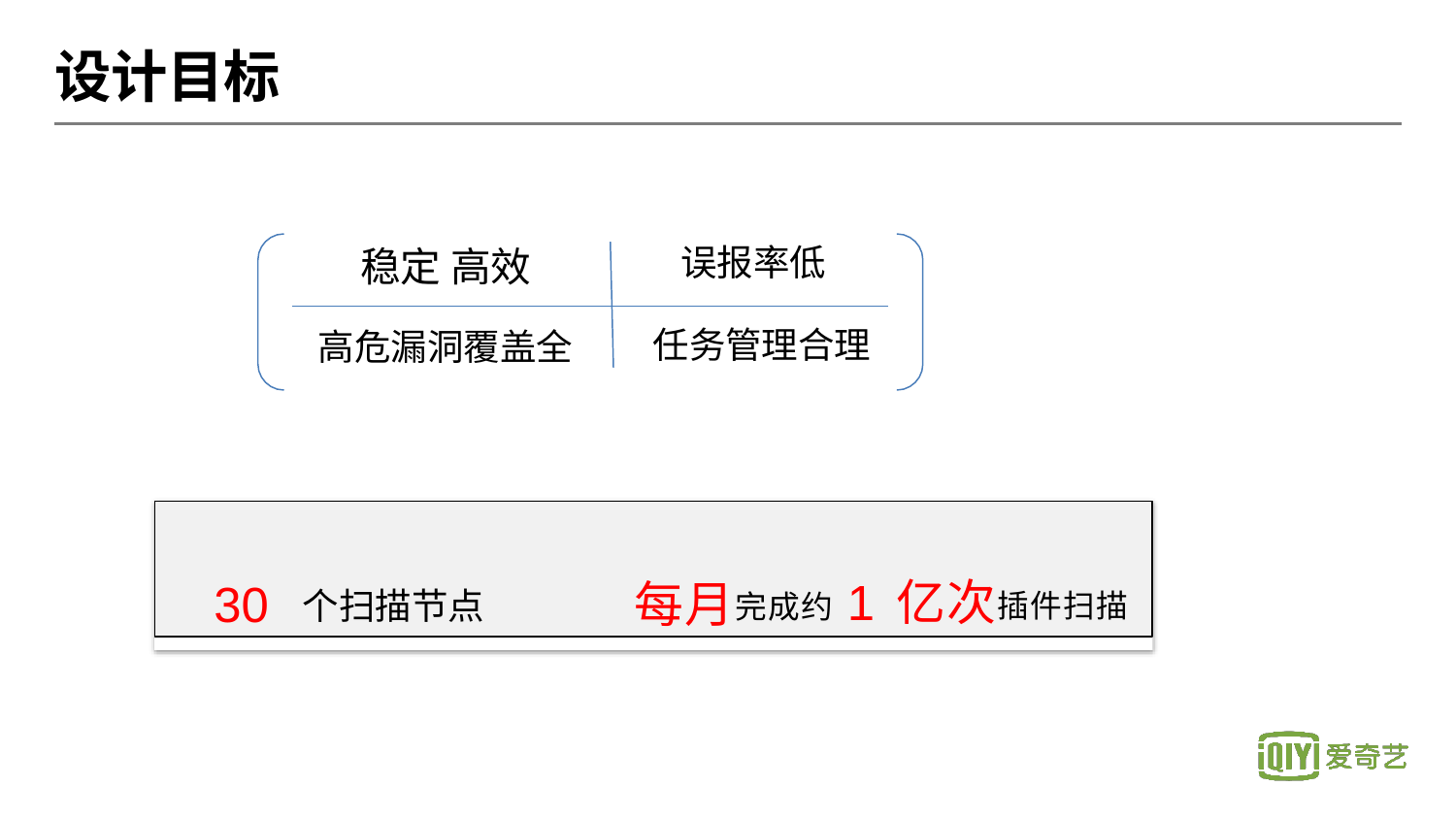

# 设计目标

误报率低
稳定 高效

任务管理合理
高危漏洞覆盖全

30 个扫描节点	每月完成约1亿次插件扫描